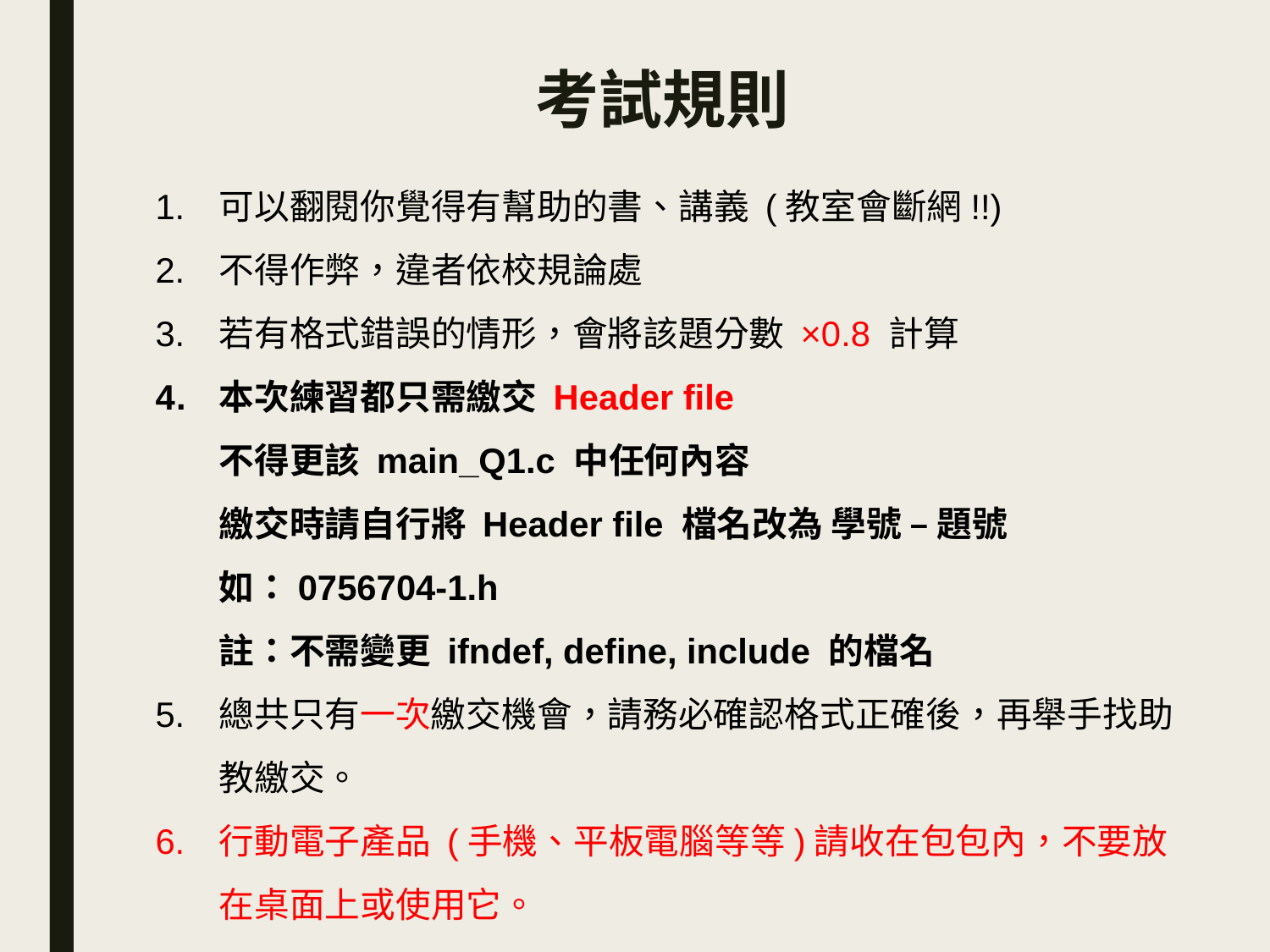

# 考試規則
可以翻閱你覺得有幫助的書、講義 (教室會斷網!!)
不得作弊，違者依校規論處
若有格式錯誤的情形，會將該題分數 ×0.8 計算
本次練習都只需繳交 Header file
不得更該 main_Q1.c 中任何內容
繳交時請自行將 Header file 檔名改為 學號 – 題號
如：0756704-1.h
註：不需變更 ifndef, define, include 的檔名
總共只有一次繳交機會，請務必確認格式正確後，再舉手找助教繳交。
行動電子產品 (手機、平板電腦等等)請收在包包內，不要放在桌面上或使用它。